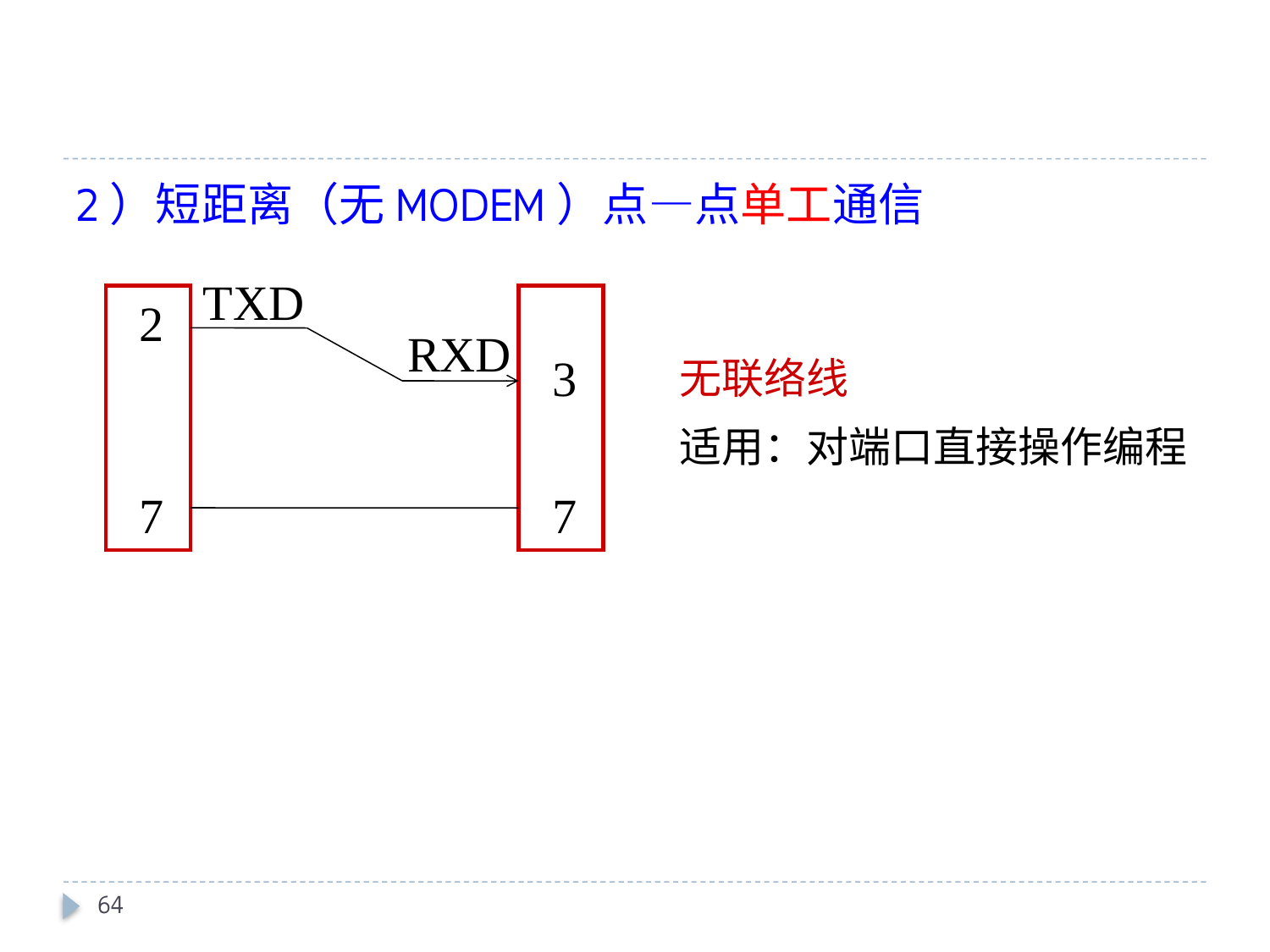

2）短距离（无MODEM）点—点单工通信
TXD

2
RXD

3

7
7

无联络线
适用：对端口直接操作编程
64